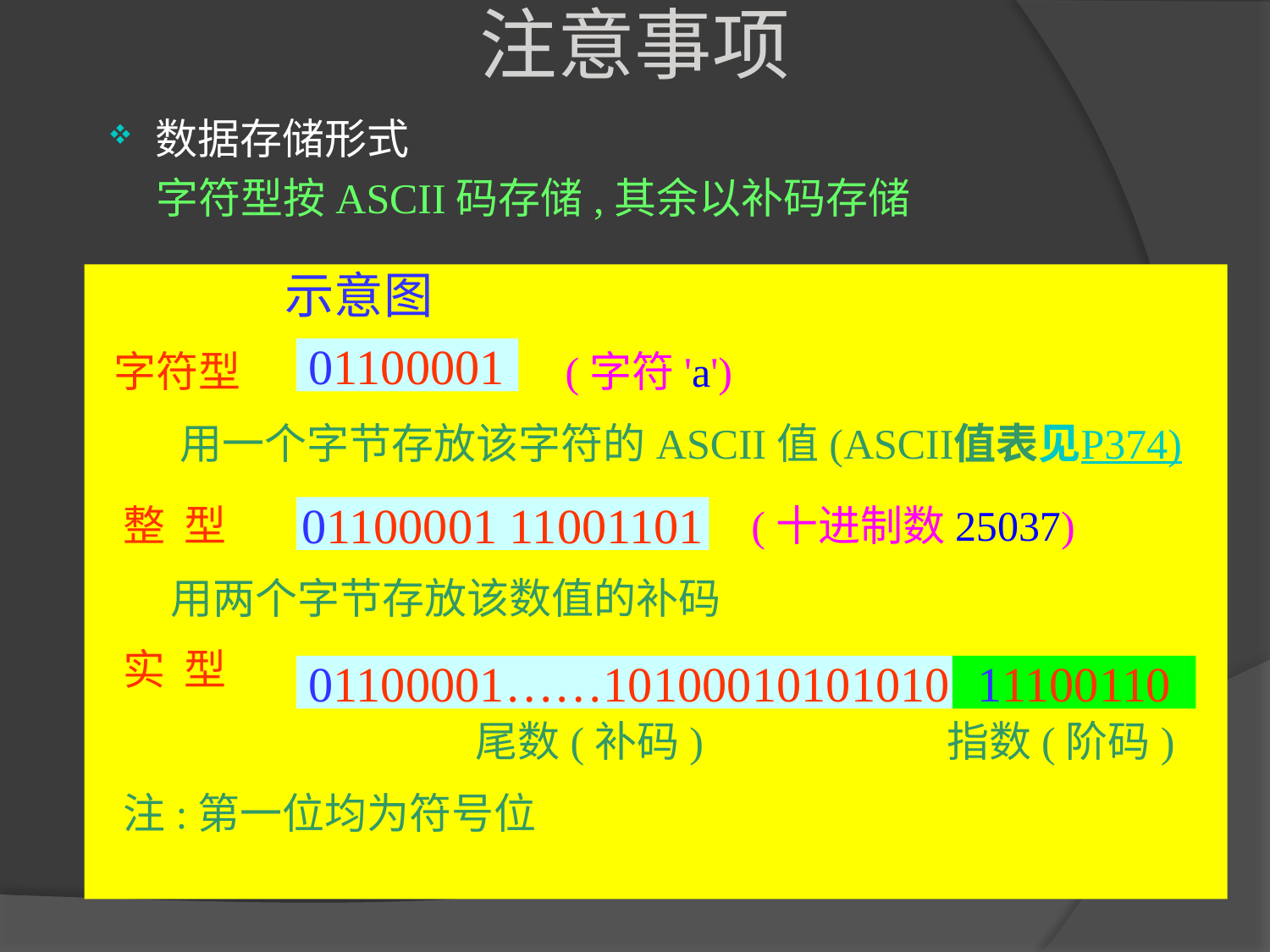

注意事项
数据存储形式
    字符型按ASCII码存储,其余以补码存储
                    示意图
  字符型                                 (字符'a')
         用一个字节存放该字符的ASCII值(ASCII值表见P374)
   整  型                                                      (十进制数25037)
        用两个字节存放该数值的补码
   实  型
                                        尾数(补码)                      指数(阶码)
   注:第一位均为符号位
01100001
01100001 11001101
01100001……10100010101010
11100110